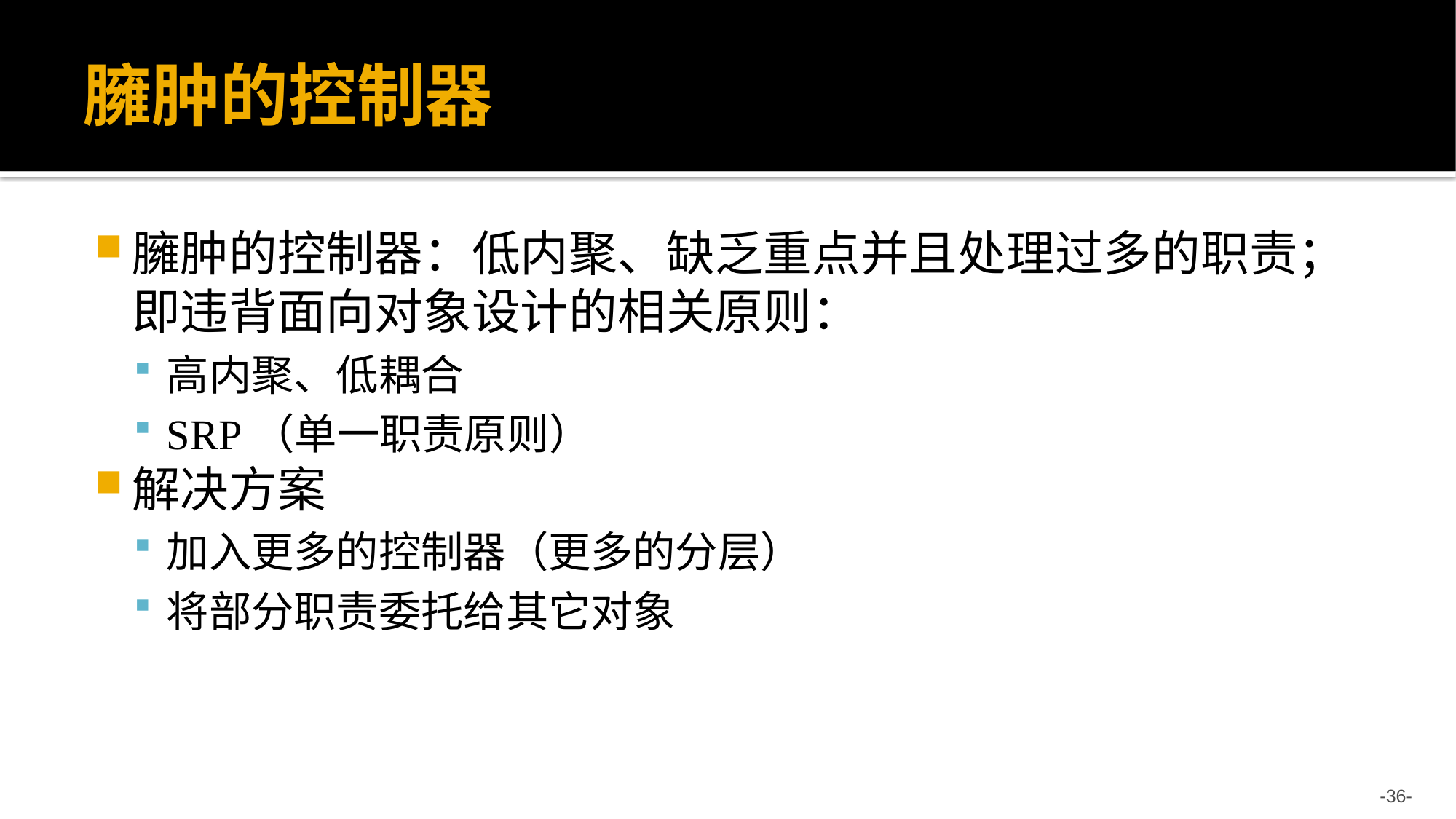

# 臃肿的控制器
臃肿的控制器：低内聚、缺乏重点并且处理过多的职责；即违背面向对象设计的相关原则：
高内聚、低耦合
SRP（单一职责原则）
解决方案
加入更多的控制器（更多的分层）
将部分职责委托给其它对象
-36-